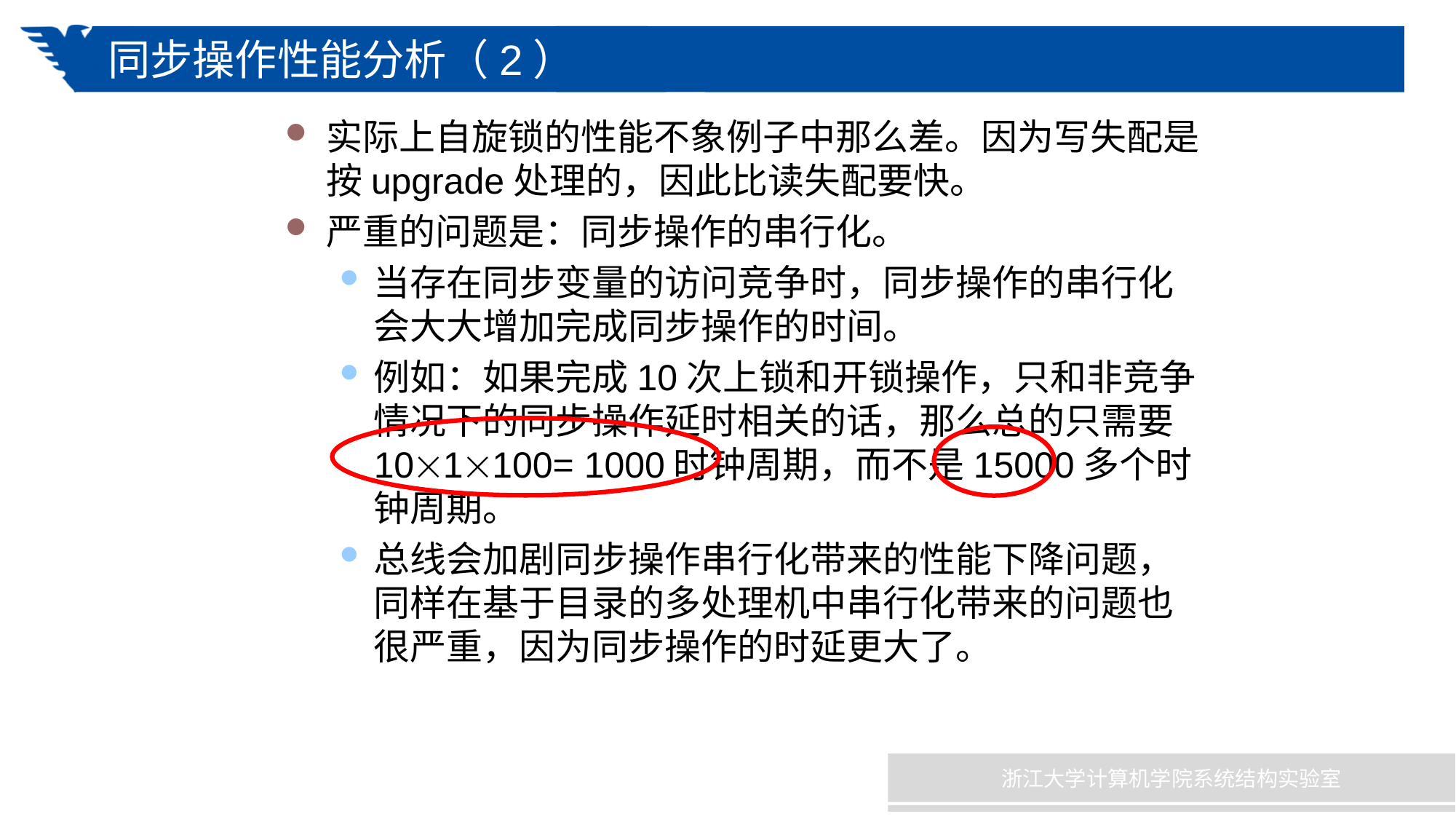

# 同步操作性能分析（2）
实际上自旋锁的性能不象例子中那么差。因为写失配是按upgrade处理的，因此比读失配要快。
严重的问题是：同步操作的串行化。
当存在同步变量的访问竞争时，同步操作的串行化会大大增加完成同步操作的时间。
例如：如果完成10次上锁和开锁操作，只和非竞争情况下的同步操作延时相关的话，那么总的只需要10×1×100= 1000时钟周期，而不是15000多个时钟周期。
总线会加剧同步操作串行化带来的性能下降问题，同样在基于目录的多处理机中串行化带来的问题也很严重，因为同步操作的时延更大了。